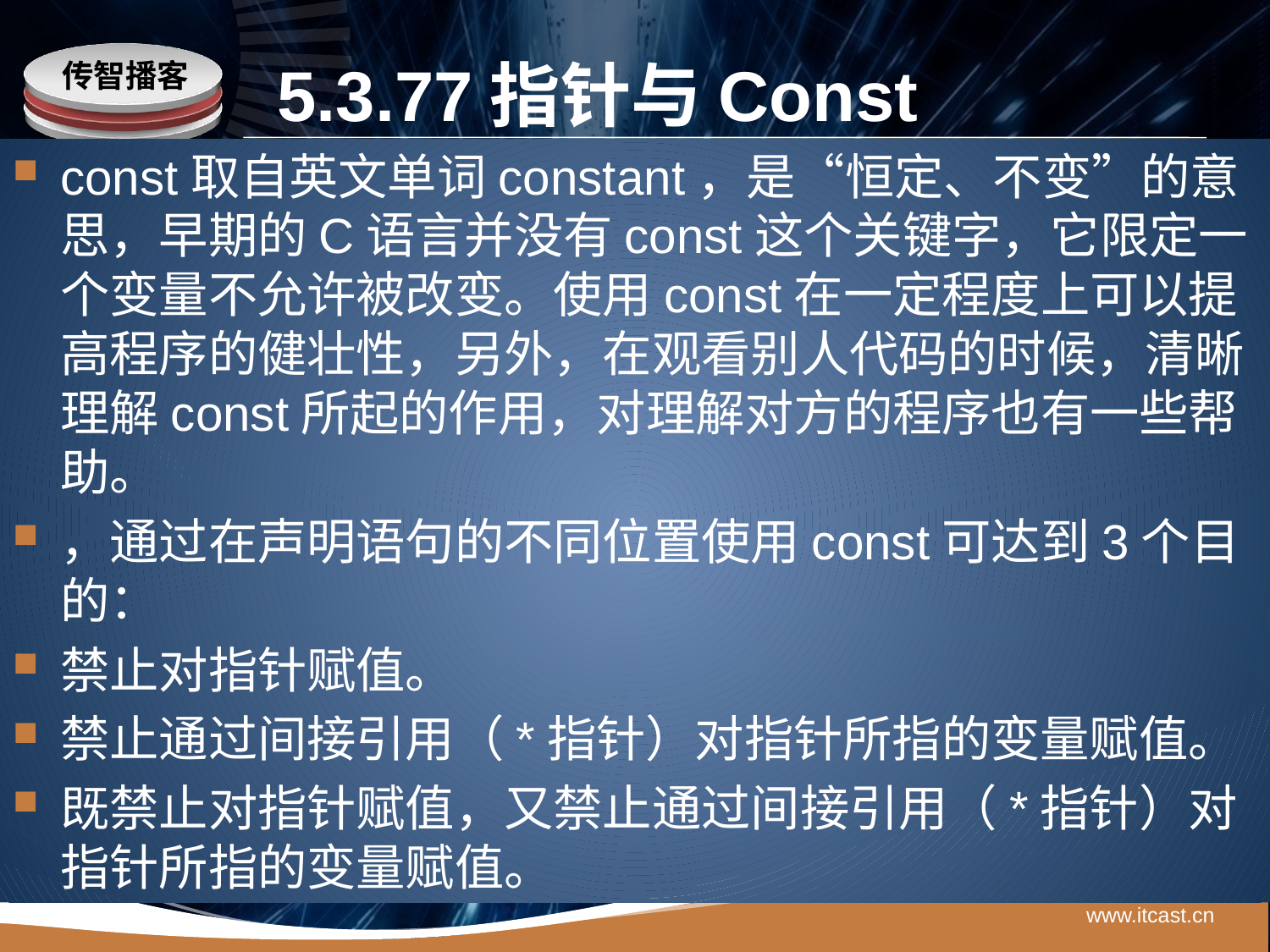

# 5.3.77指针与Const
const取自英文单词constant，是“恒定、不变”的意思，早期的C语言并没有const这个关键字，它限定一个变量不允许被改变。使用const在一定程度上可以提高程序的健壮性，另外，在观看别人代码的时候，清晰理解const所起的作用，对理解对方的程序也有一些帮助。
，通过在声明语句的不同位置使用const可达到3个目的：
禁止对指针赋值。
禁止通过间接引用（*指针）对指针所指的变量赋值。
既禁止对指针赋值，又禁止通过间接引用（*指针）对指针所指的变量赋值。
www.itcast.cn